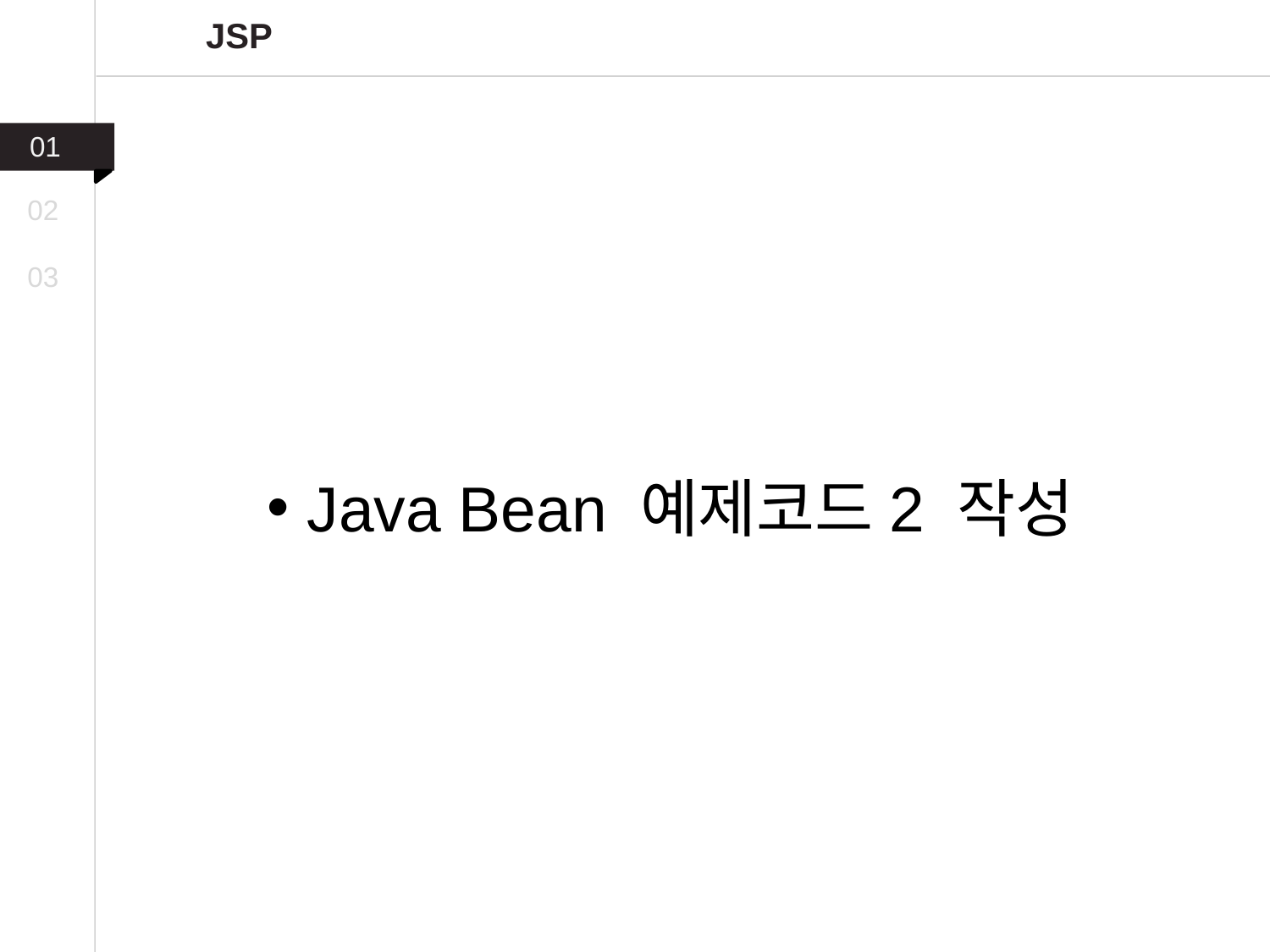

JSP
01

02
03
Java Bean 예제코드2 작성